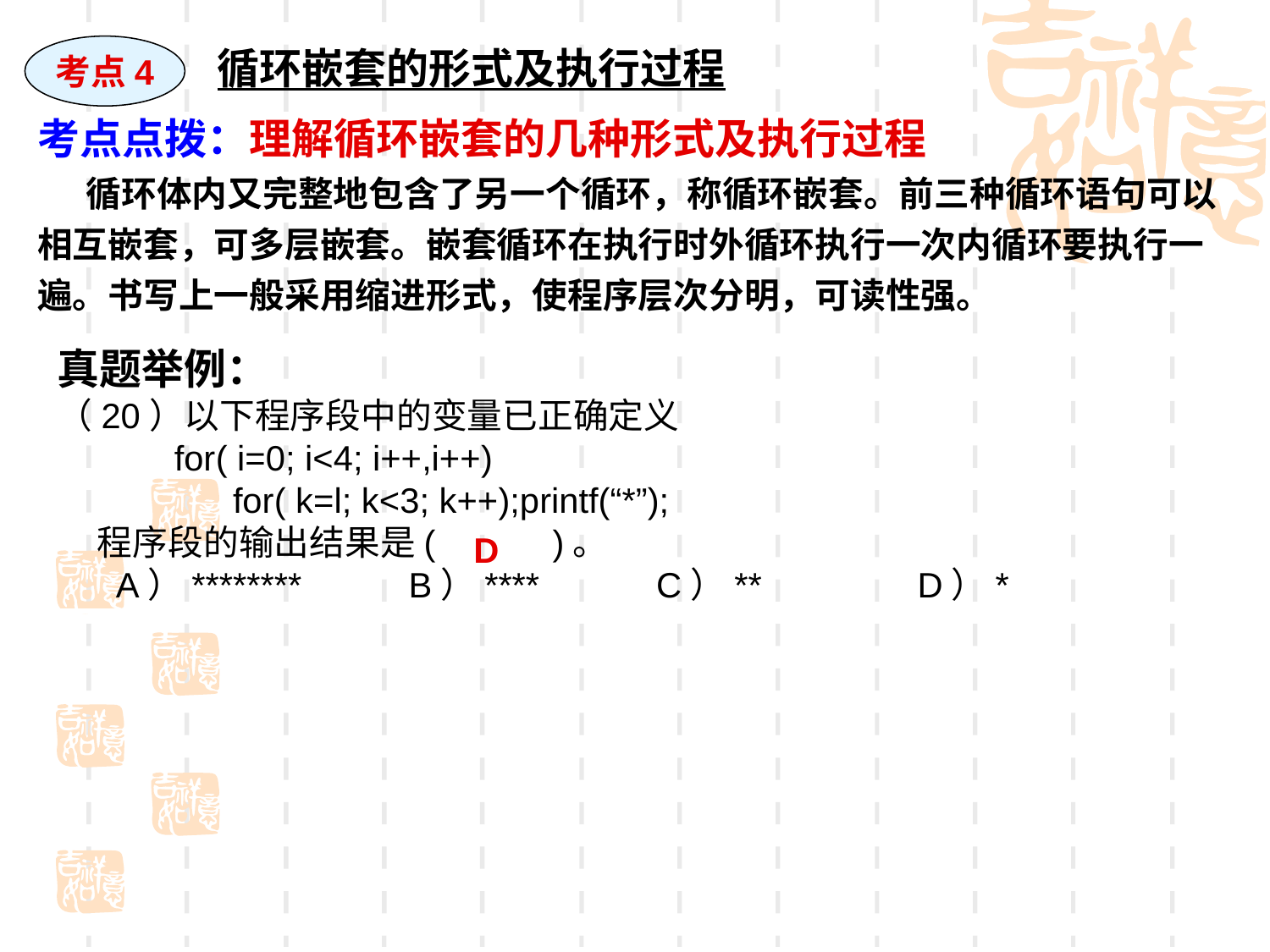

考点4
循环嵌套的形式及执行过程
考点点拨：理解循环嵌套的几种形式及执行过程
     循环体内又完整地包含了另一个循环，称循环嵌套。前三种循环语句可以相互嵌套，可多层嵌套。嵌套循环在执行时外循环执行一次内循环要执行一遍。书写上一般采用缩进形式，使程序层次分明，可读性强。
真题举例：
（20）以下程序段中的变量已正确定义
            for( i=0; i<4; i++,i++)
                  for( k=l; k<3; k++);printf(“*”);
    程序段的输出结果是(            )。
      A）********           B）****            C）**                D）*
D